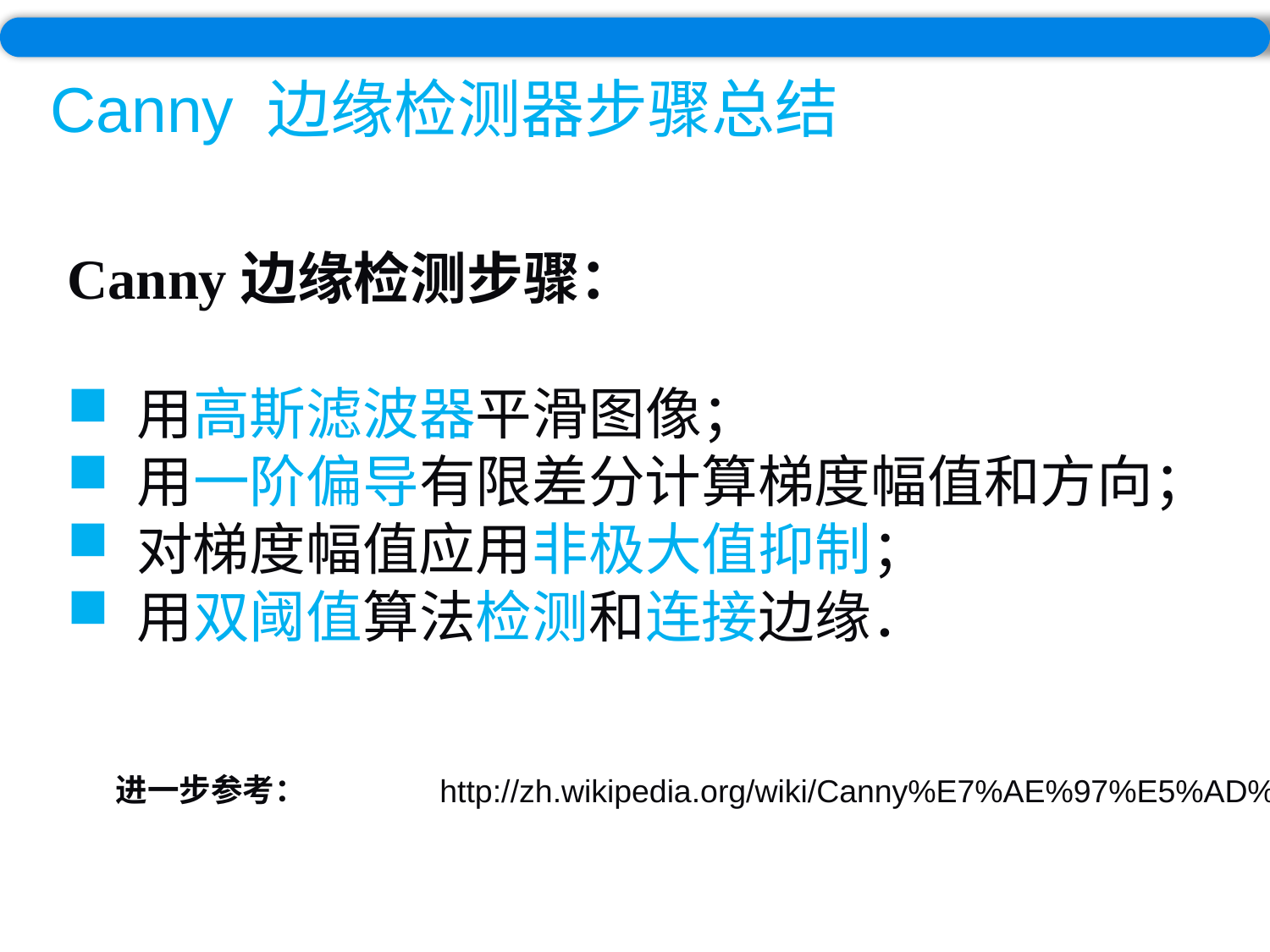

Canny 边缘检测器步骤总结

Canny边缘检测步骤：

 用高斯滤波器平滑图像；
 用一阶偏导有限差分计算梯度幅值和方向；
 对梯度幅值应用非极大值抑制；
 用双阈值算法检测和连接边缘．
进一步参考：
http://zh.wikipedia.org/wiki/Canny%E7%AE%97%E5%AD%90